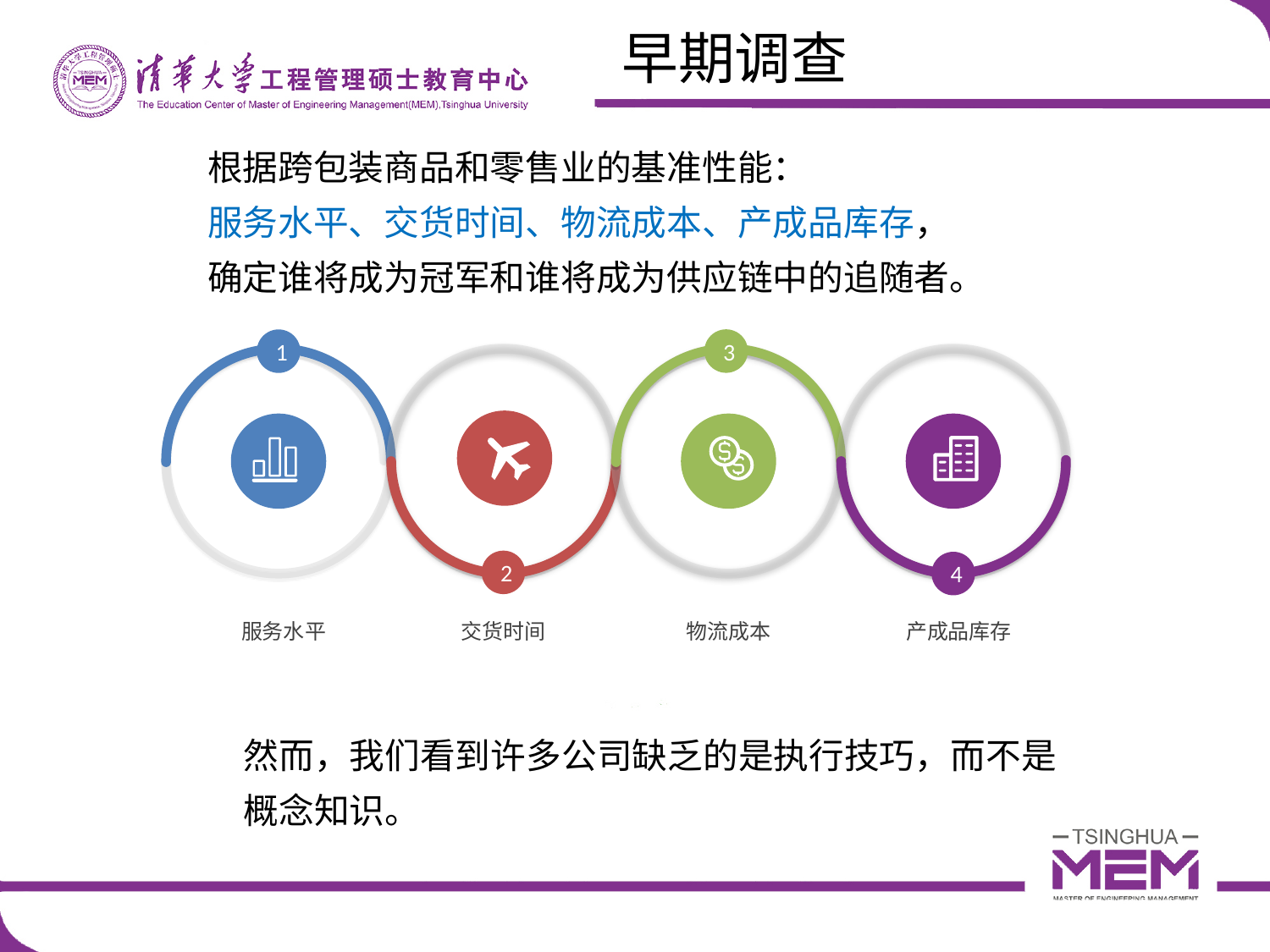

# 早期调查
根据跨包装商品和零售业的基准性能：
服务水平、交货时间、物流成本、产成品库存，
确定谁将成为冠军和谁将成为供应链中的追随者。
3
1

2
4
服务水平
交货时间
物流成本
产成品库存
然而，我们看到许多公司缺乏的是执行技巧，而不是
概念知识。